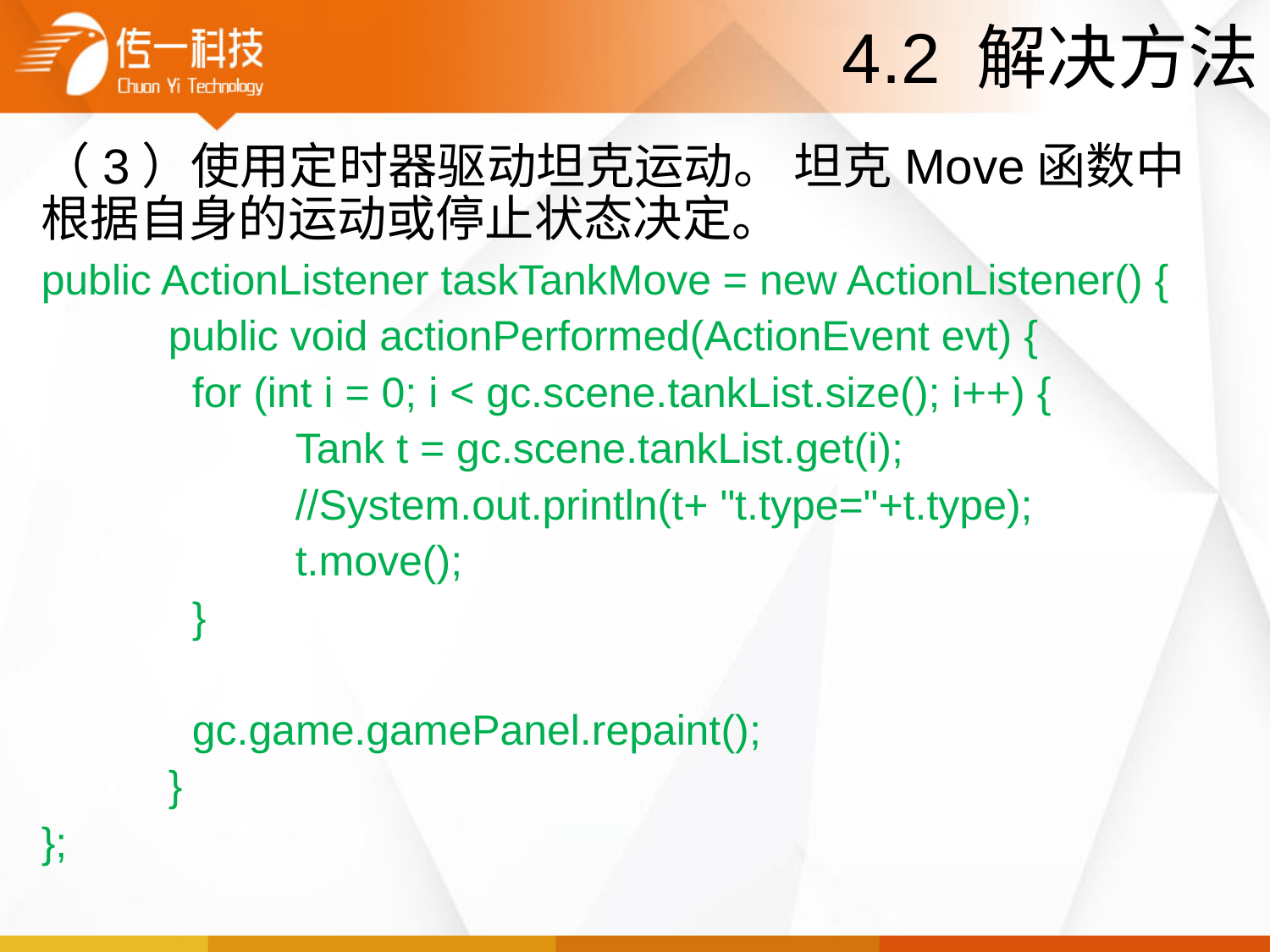

4.2 解决方法
（3）使用定时器驱动坦克运动。 坦克Move函数中根据自身的运动或停止状态决定。
public ActionListener taskTankMove = new ActionListener() {
	public void actionPerformed(ActionEvent evt) {
	  for (int i = 0; i < gc.scene.tankList.size(); i++) {
		Tank t = gc.scene.tankList.get(i);
		//System.out.println(t+ "t.type="+t.type);
		t.move();
	  }

	  gc.game.gamePanel.repaint();
	}
};